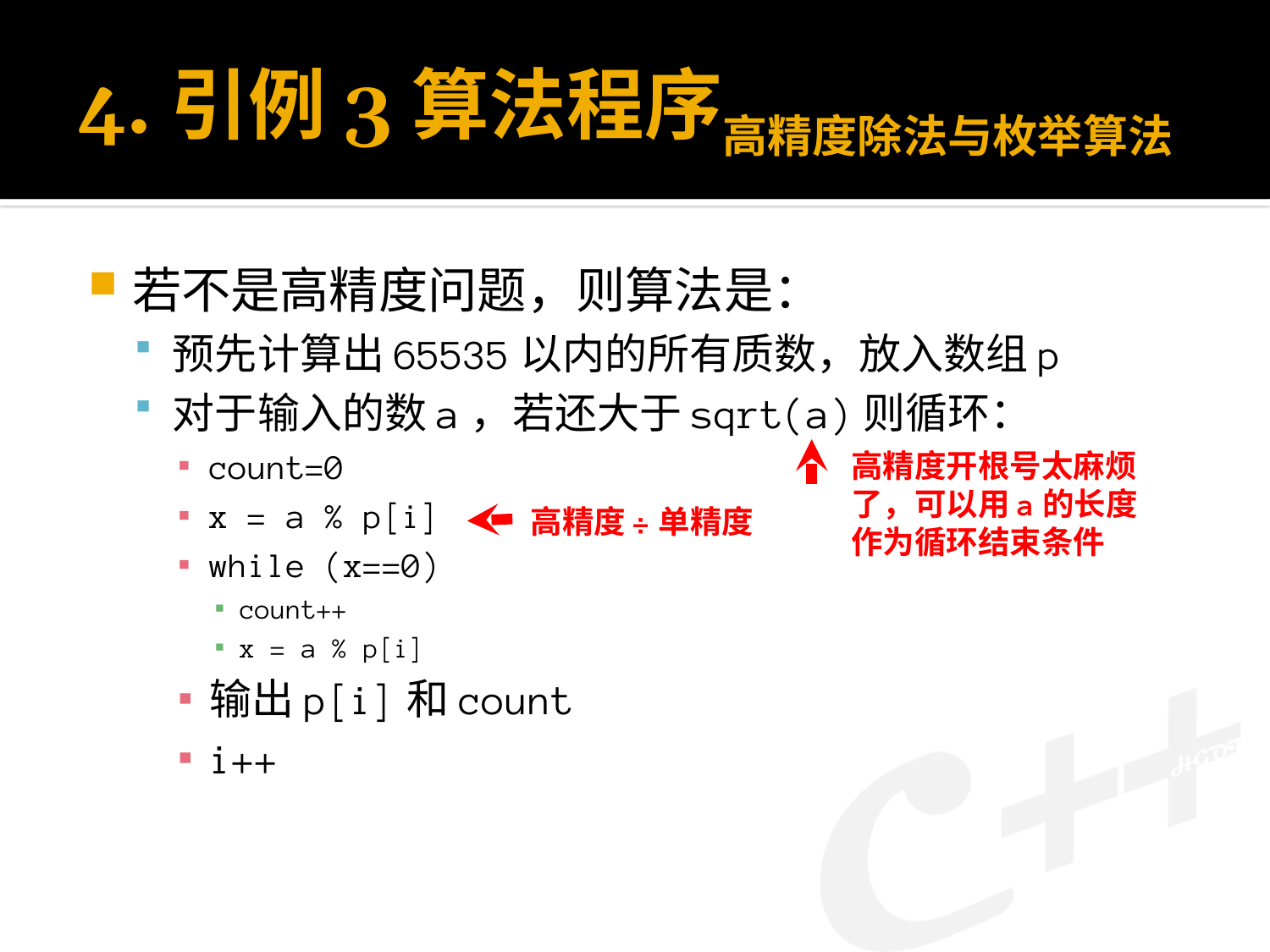

# 4.引例3算法程序高精度除法与枚举算法
若不是高精度问题，则算法是：
预先计算出65535以内的所有质数，放入数组p
对于输入的数a，若还大于sqrt(a)则循环：
count=0
x = a % p[i]
while (x==0)
count++
x = a % p[i]
输出p[i]和count
i++
高精度开根号太麻烦了，可以用a的长度作为循环结束条件
高精度÷单精度